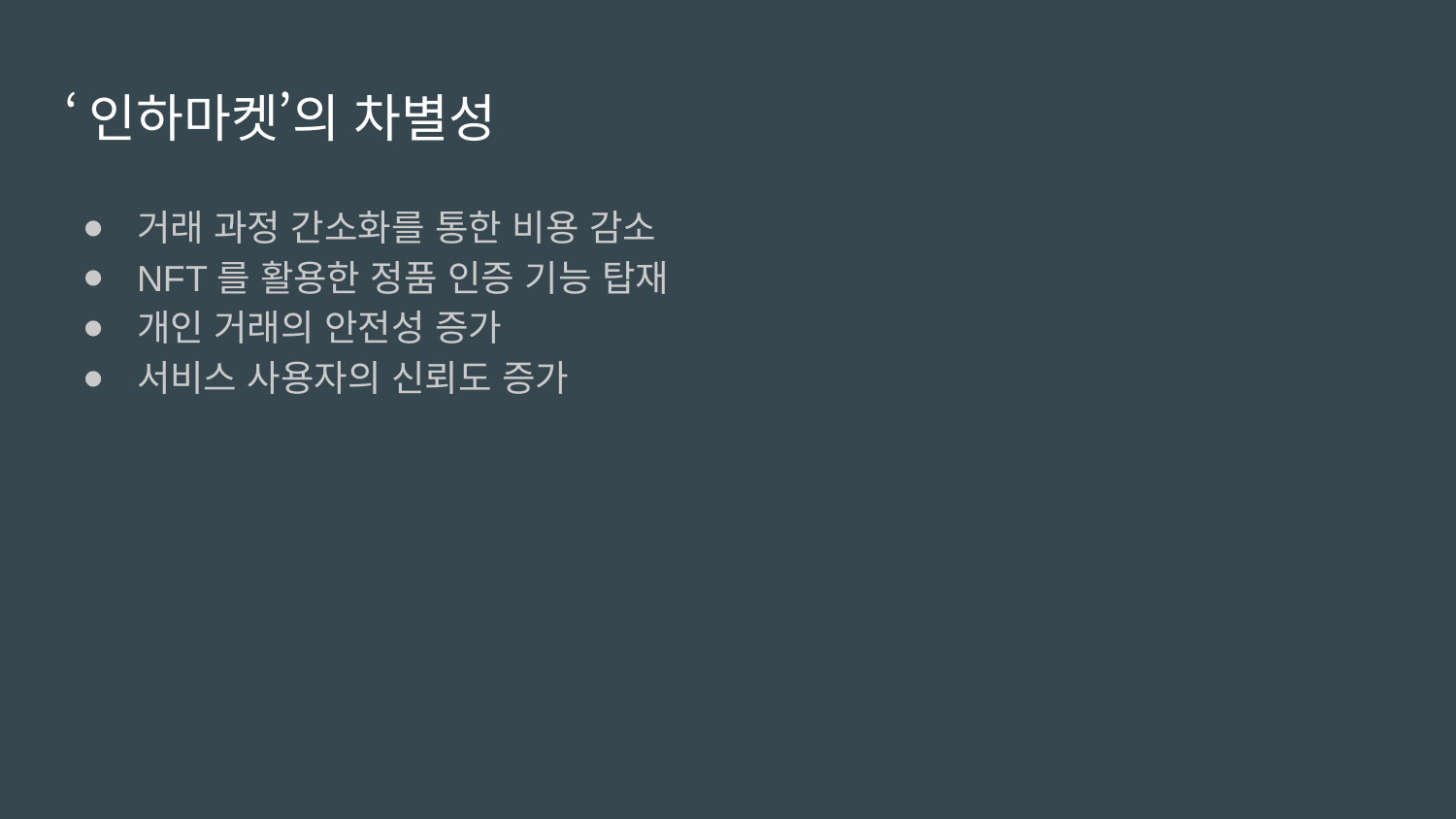

# ‘인하마켓’의 차별성
거래 과정 간소화를 통한 비용 감소
NFT를 활용한 정품 인증 기능 탑재
개인 거래의 안전성 증가
서비스 사용자의 신뢰도 증가